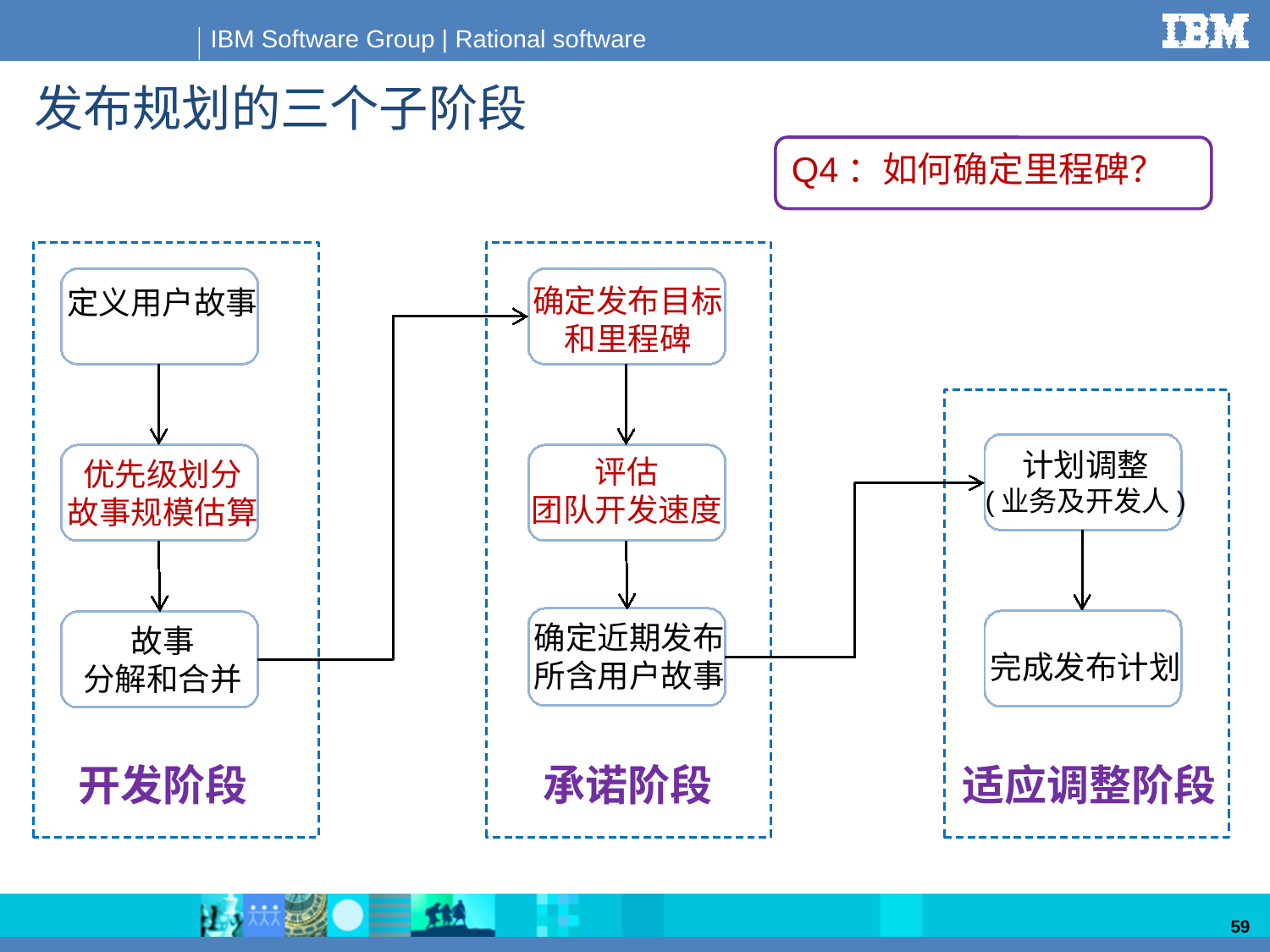

# 发布规划的三个子阶段
Q4：如何确定里程碑？

确定发布目标
和里程碑
定义用户故事

计划调整
(业务及开发人)
评估
团队开发速度
优先级划分
故事规模估算

确定近期发布
所含用户故事
故事
分解和合并
完成发布计划
开发阶段
承诺阶段
适应调整阶段
59